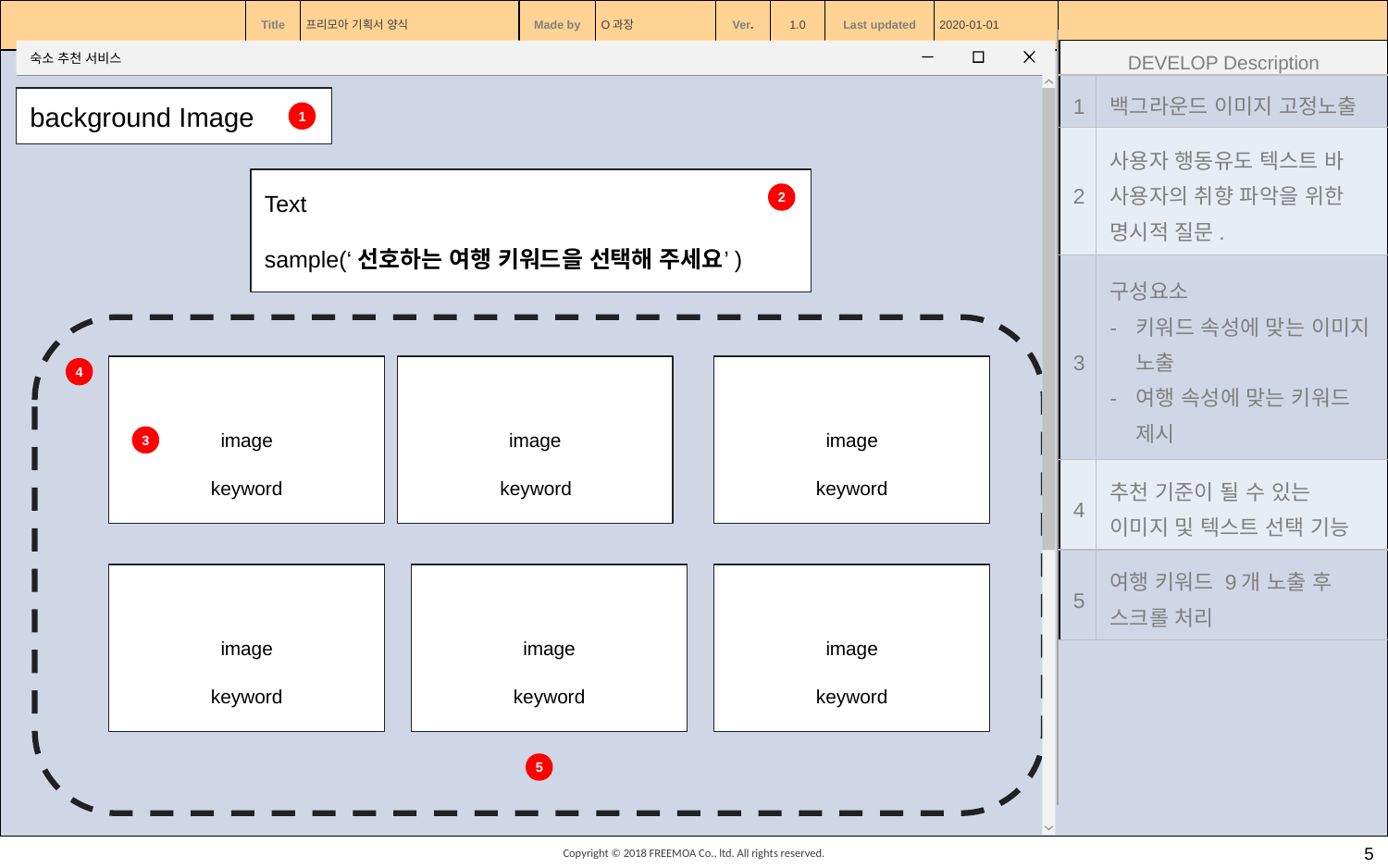

| DEVELOP Description |  |
| --- | --- |
| 1 | 백그라운드 이미지 고정노출 |
| 2 | 사용자 행동유도 텍스트 바 사용자의 취향 파악을 위한 명시적 질문. |
| 3 | 구성요소 키워드 속성에 맞는 이미지 노출 여행 속성에 맞는 키워드 제시 |
| 4 | 추천 기준이 될 수 있는 이미지 및 텍스트 선택 기능 |
| 5 | 여행 키워드 9개 노출 후 스크롤 처리 |
숙소 추천 서비스

background Image
1

Text

sample(‘선호하는 여행 키워드을 선택해 주세요’)
2

image
image
image
4

3

keyword
keyword
keyword
keyword
image
image
image
keyword
keyword
keyword
5